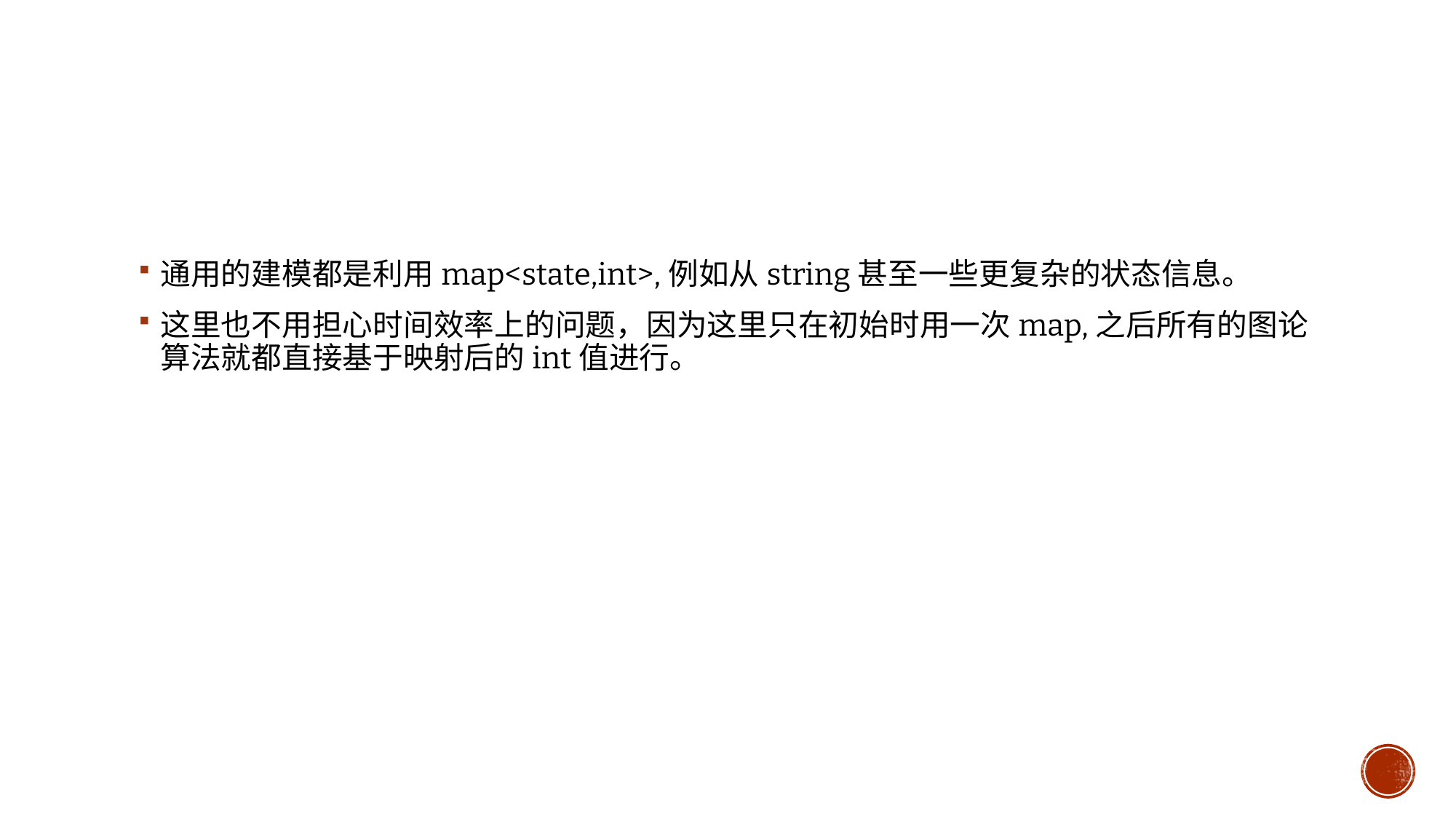

#
通用的建模都是利用map<state,int>,例如从string甚至一些更复杂的状态信息。
这里也不用担心时间效率上的问题，因为这里只在初始时用一次map,之后所有的图论算法就都直接基于映射后的int值进行。